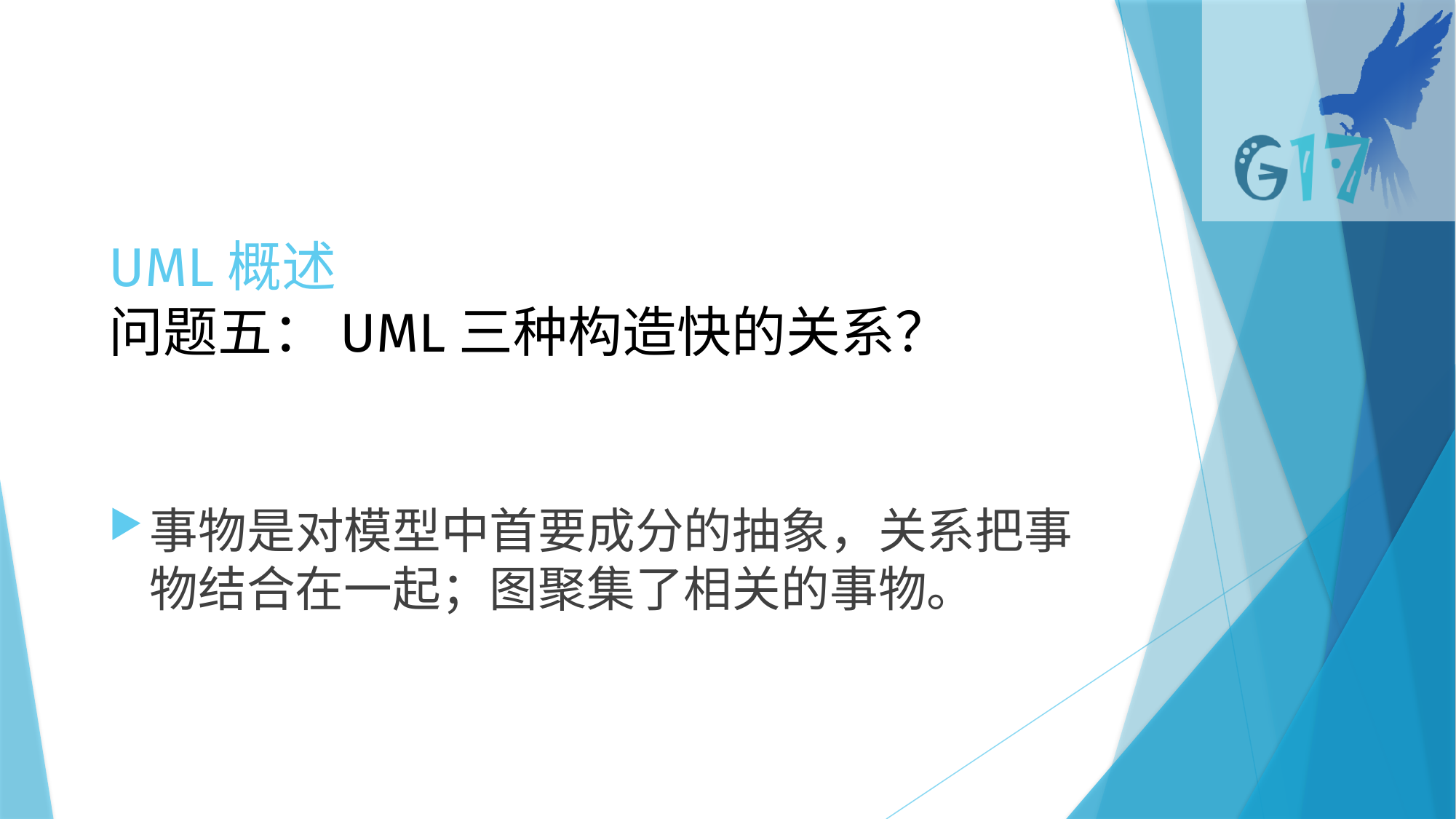

# UML概述 问题五：UML三种构造快的关系？
事物是对模型中首要成分的抽象，关系把事物结合在一起；图聚集了相关的事物。